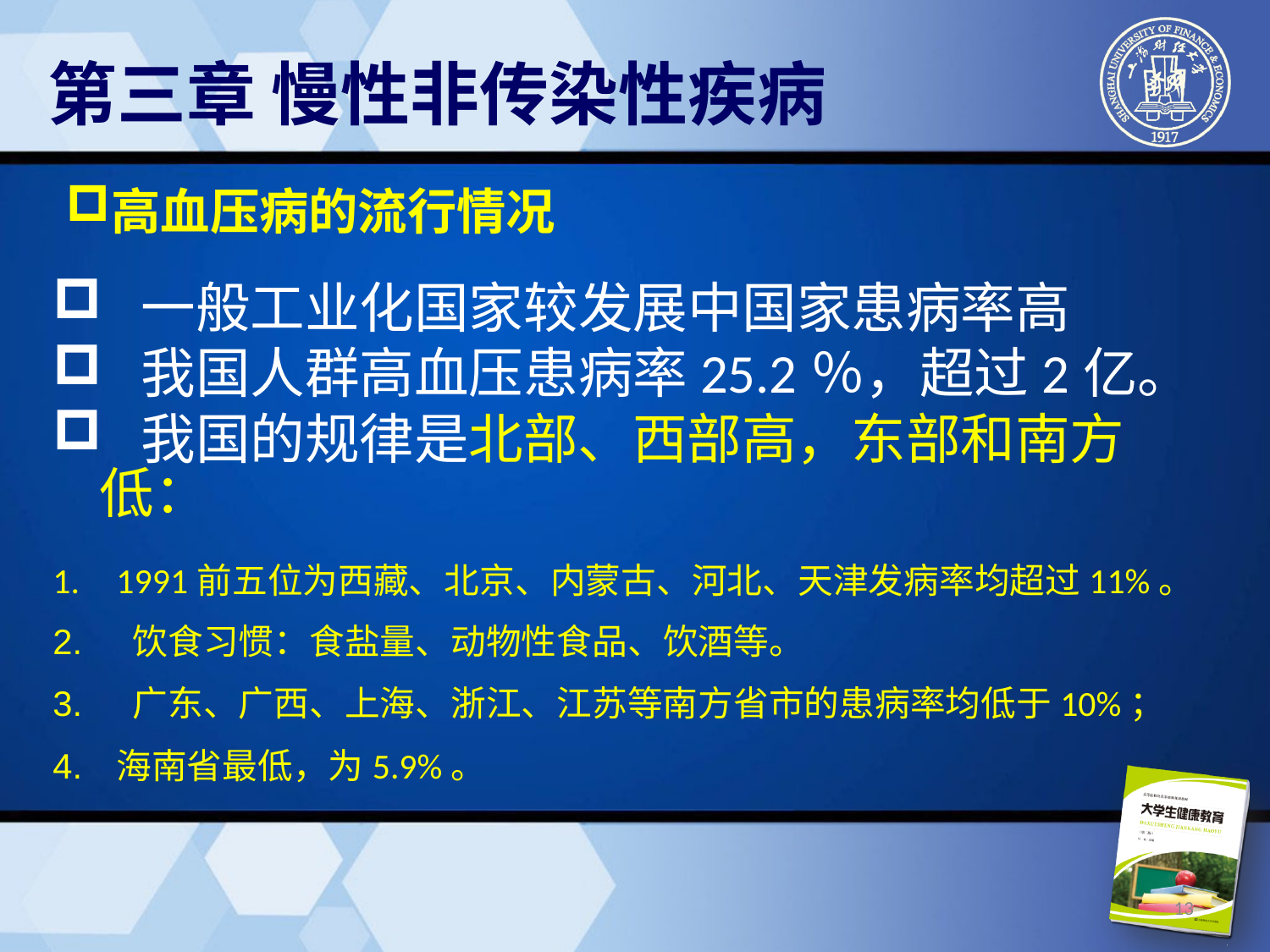

第三章 慢性非传染性疾病
#
高血压病的流行情况
  一般工业化国家较发展中国家患病率高
  我国人群高血压患病率25.2％，超过2亿。
  我国的规律是北部、西部高，东部和南方低：
1991前五位为西藏、北京、内蒙古、河北、天津发病率均超过11%。
 饮食习惯：食盐量、动物性食品、饮酒等。
 广东、广西、上海、浙江、江苏等南方省市的患病率均低于10%；
海南省最低，为5.9%。

13